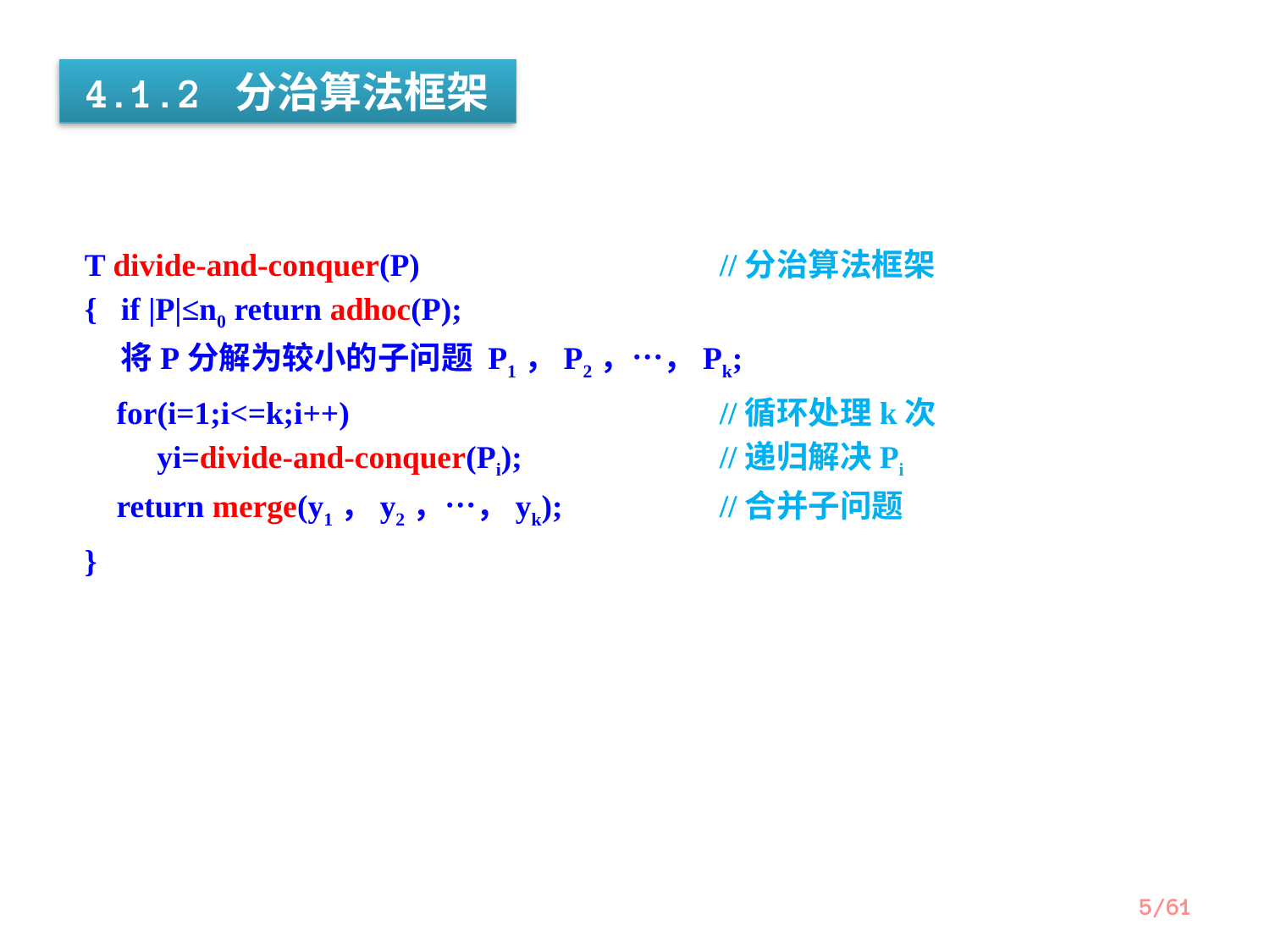

4.1.2 分治算法框架
T divide-and-conquer(P)			//分治算法框架
{   if |P|≤n0 return adhoc(P);
    将P分解为较小的子问题 P1，P2，…，Pk;
    for(i=1;i<=k;i++)			//循环处理k次
         yi=divide-and-conquer(Pi);		//递归解决Pi
    return merge(y1，y2，…，yk);		//合并子问题
}
5/61